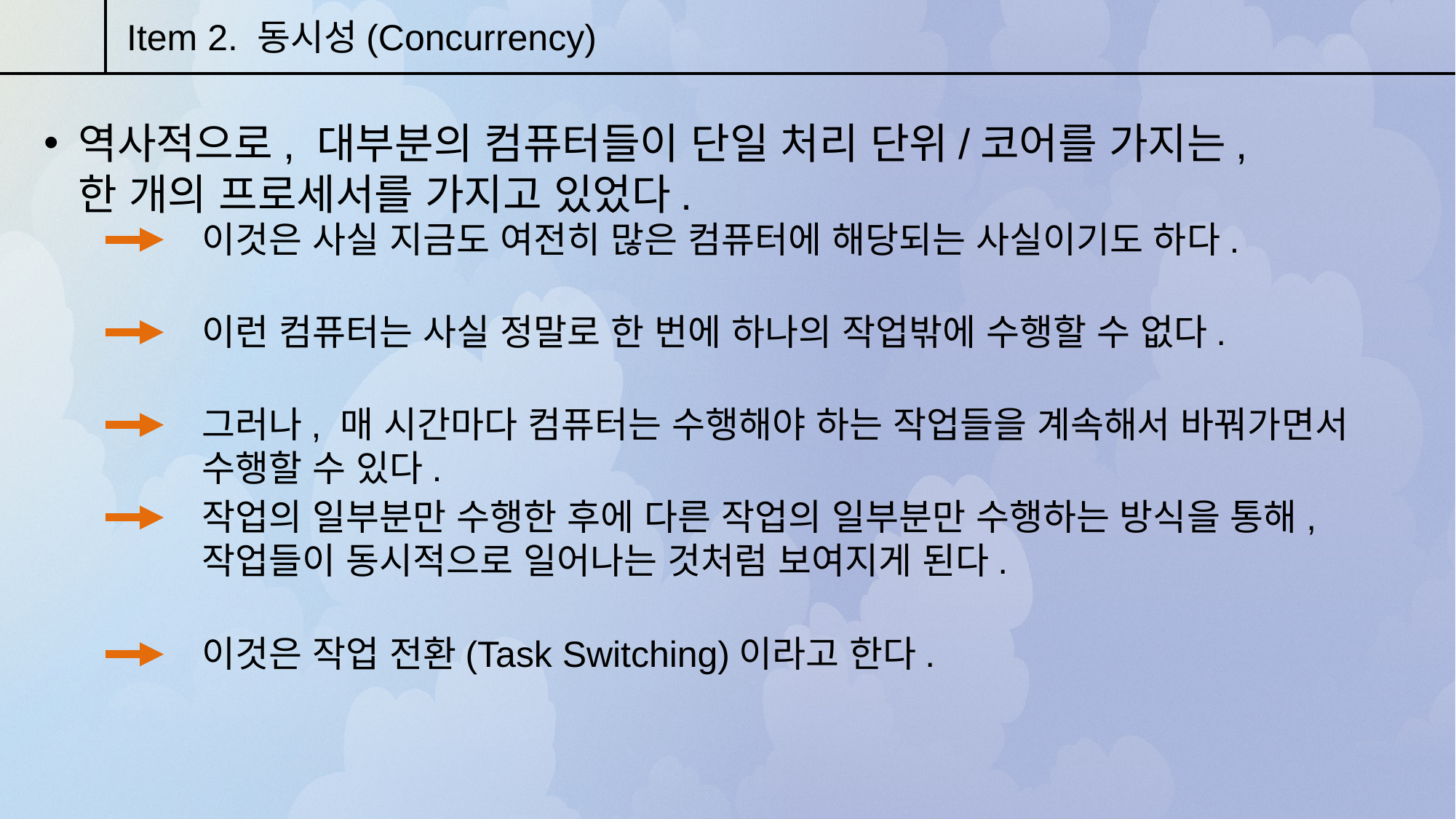

Item 2. 동시성(Concurrency)
역사적으로, 대부분의 컴퓨터들이 단일 처리 단위/코어를 가지는, 한 개의 프로세서를 가지고 있었다.
이것은 사실 지금도 여전히 많은 컴퓨터에 해당되는 사실이기도 하다.
이런 컴퓨터는 사실 정말로 한 번에 하나의 작업밖에 수행할 수 없다.
그러나, 매 시간마다 컴퓨터는 수행해야 하는 작업들을 계속해서 바꿔가면서 수행할 수 있다.
작업의 일부분만 수행한 후에 다른 작업의 일부분만 수행하는 방식을 통해, 작업들이 동시적으로 일어나는 것처럼 보여지게 된다.
이것은 작업 전환(Task Switching)이라고 한다.